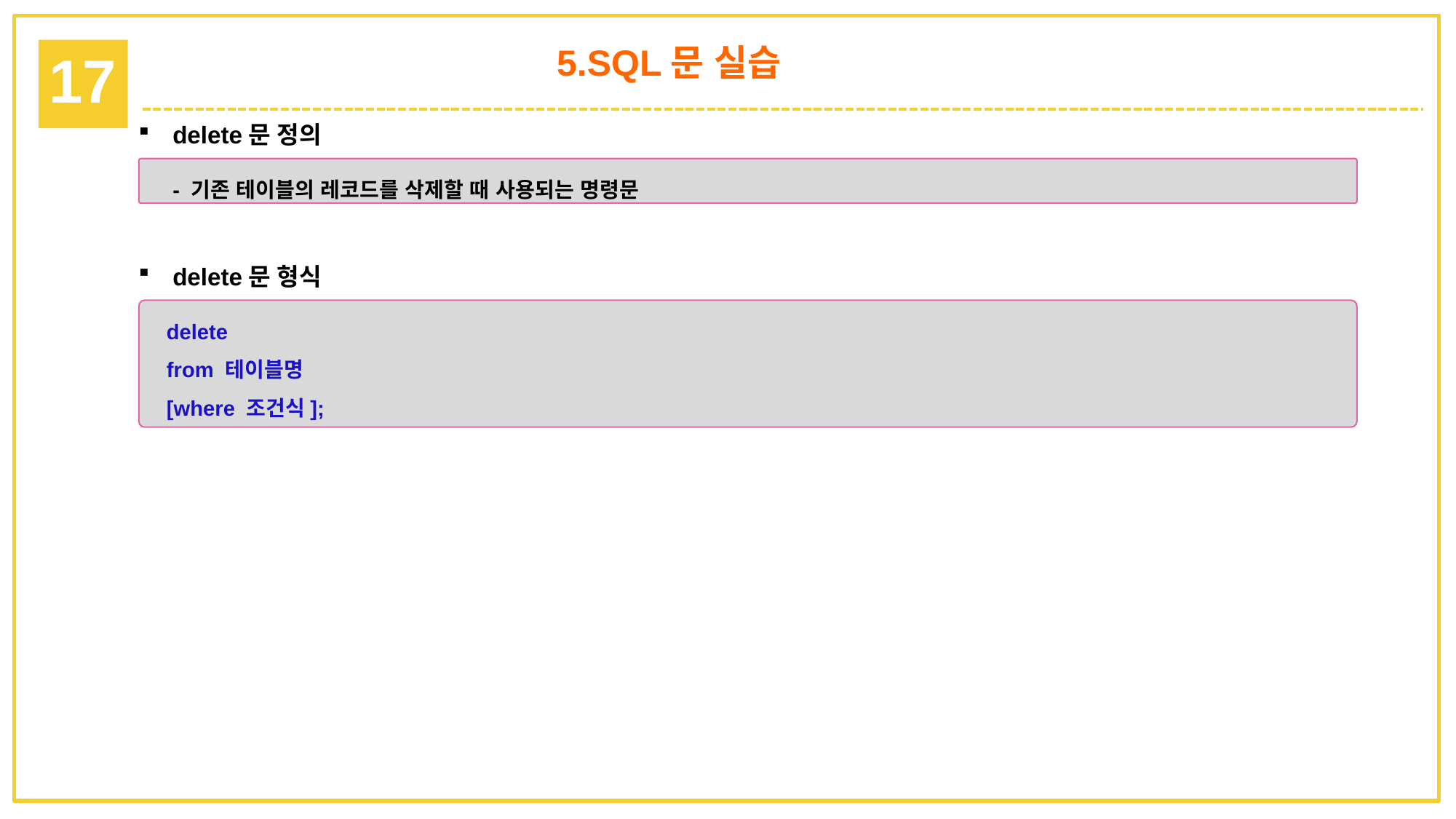

5.SQL문 실습
17

delete문 정의

 - 기존 테이블의 레코드를 삭제할 때 사용되는 명령문
delete문 형식

delete
from 테이블명
[where 조건식];